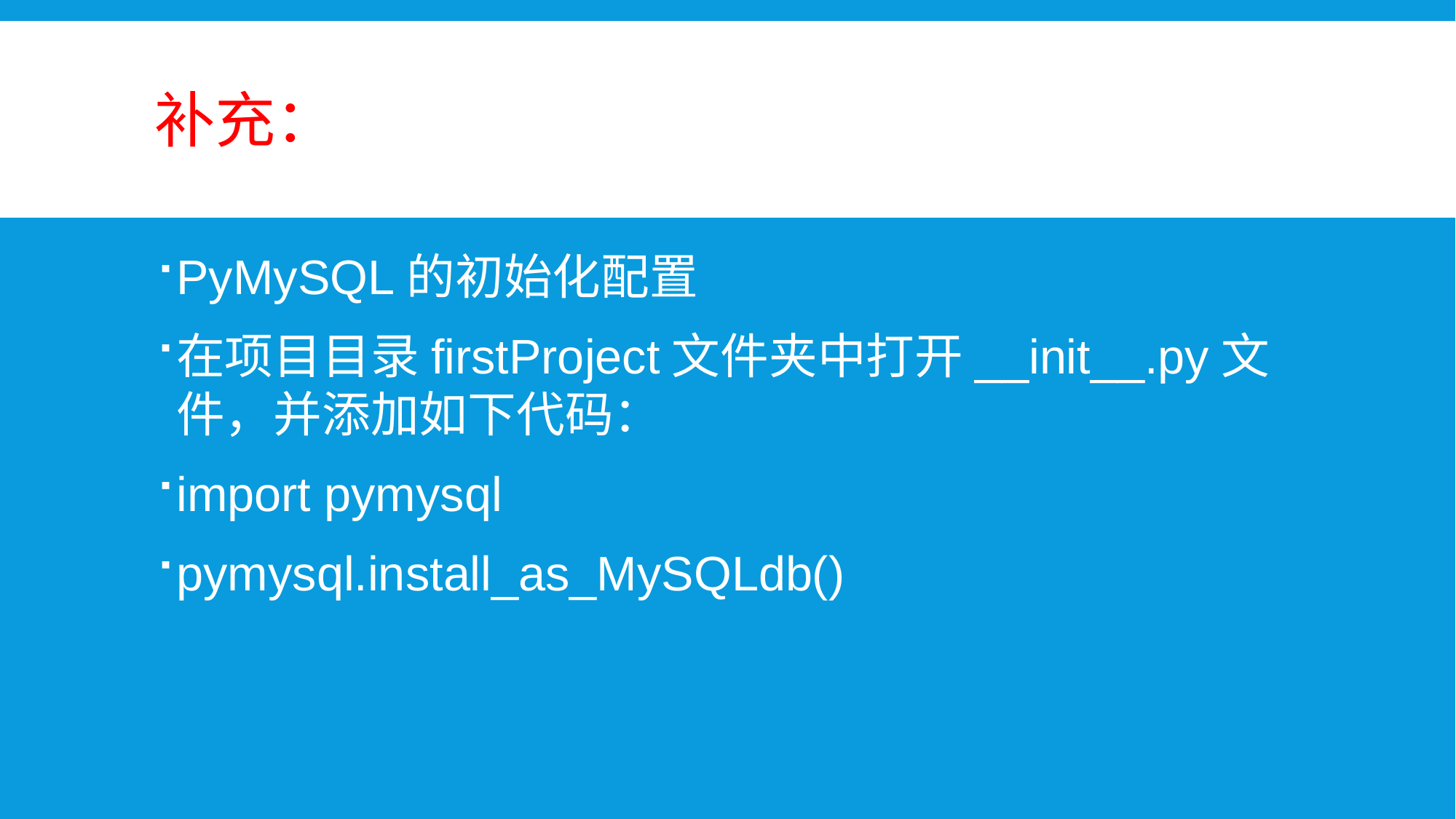

# 补充：
PyMySQL的初始化配置
在项目目录firstProject文件夹中打开__init__.py文件，并添加如下代码：
import pymysql
pymysql.install_as_MySQLdb()